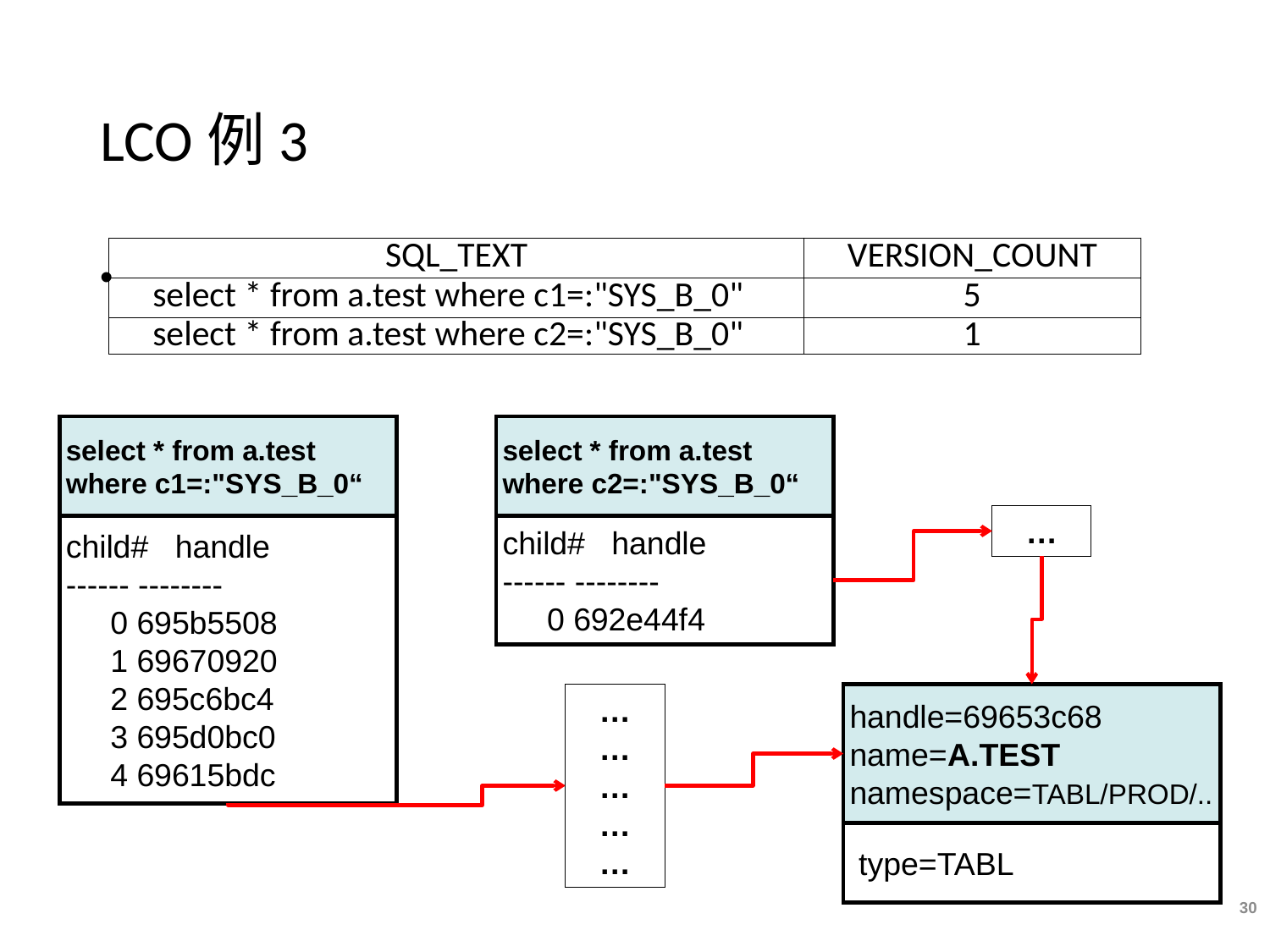

# LCO例3
| SQL\_TEXT | VERSION\_COUNT |
| --- | --- |
| select \* from a.test where c1=:"SYS\_B\_0" | 5 |
| select \* from a.test where c2=:"SYS\_B\_0" | 1 |

select * from a.test
where c1=:"SYS_B_0“
child#   handle
------ --------
     0 695b5508
     1 69670920
     2 695c6bc4
     3 695d0bc0
     4 69615bdc
select * from a.test
where c2=:"SYS_B_0“
child#   handle
------ --------
     0 692e44f4
…
…
…
…
…
…
handle=69653c68
name=A.TEST
namespace=TABL/PROD/..
 type=TABL

30